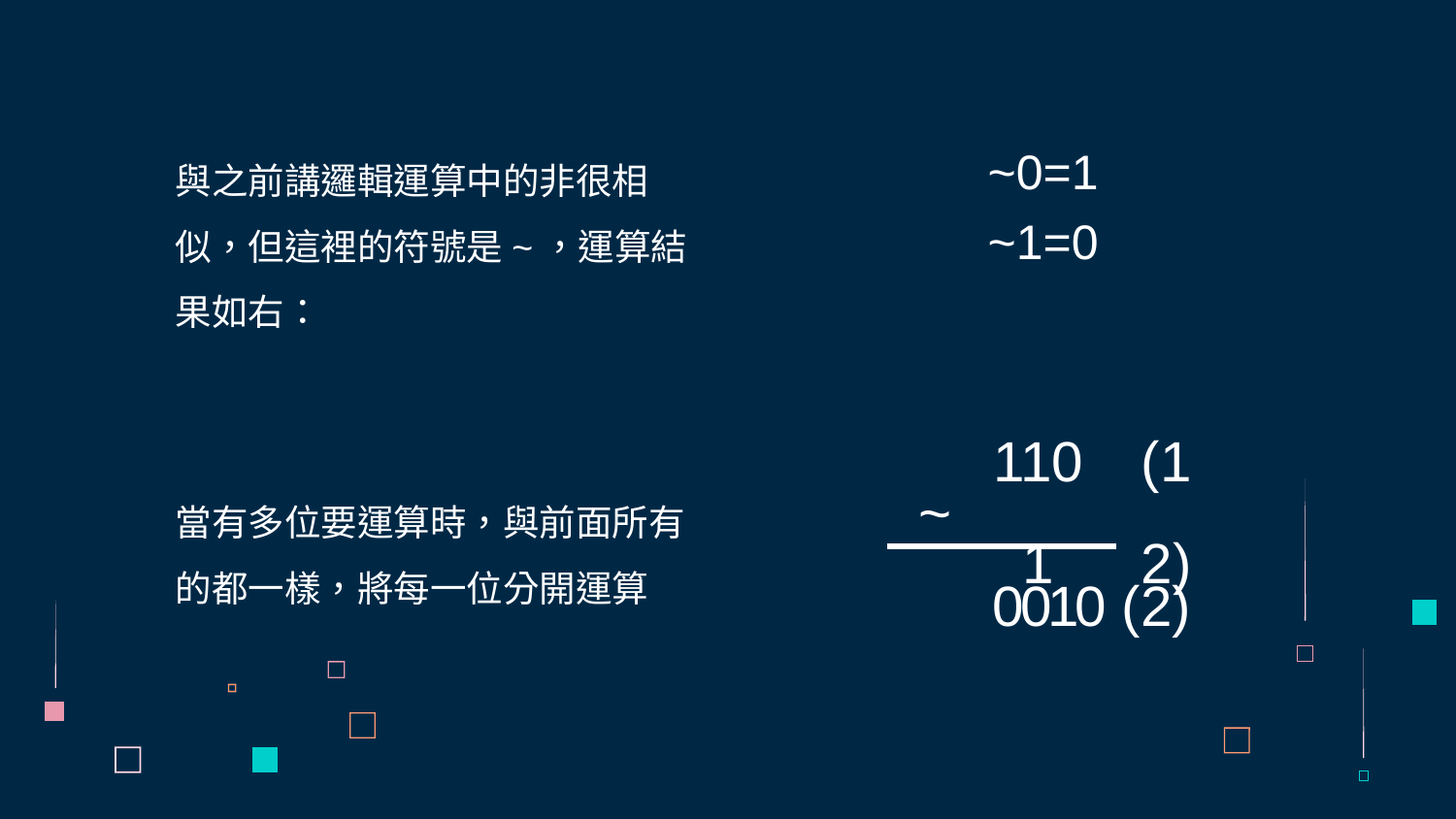

~0=1
~1=0
與之前講邏輯運算中的非很相似，但這裡的符號是~，運算結果如右：
(12)
1101
~
當有多位要運算時，與前面所有的都一樣，將每一位分開運算
0
0
1
0
(2)